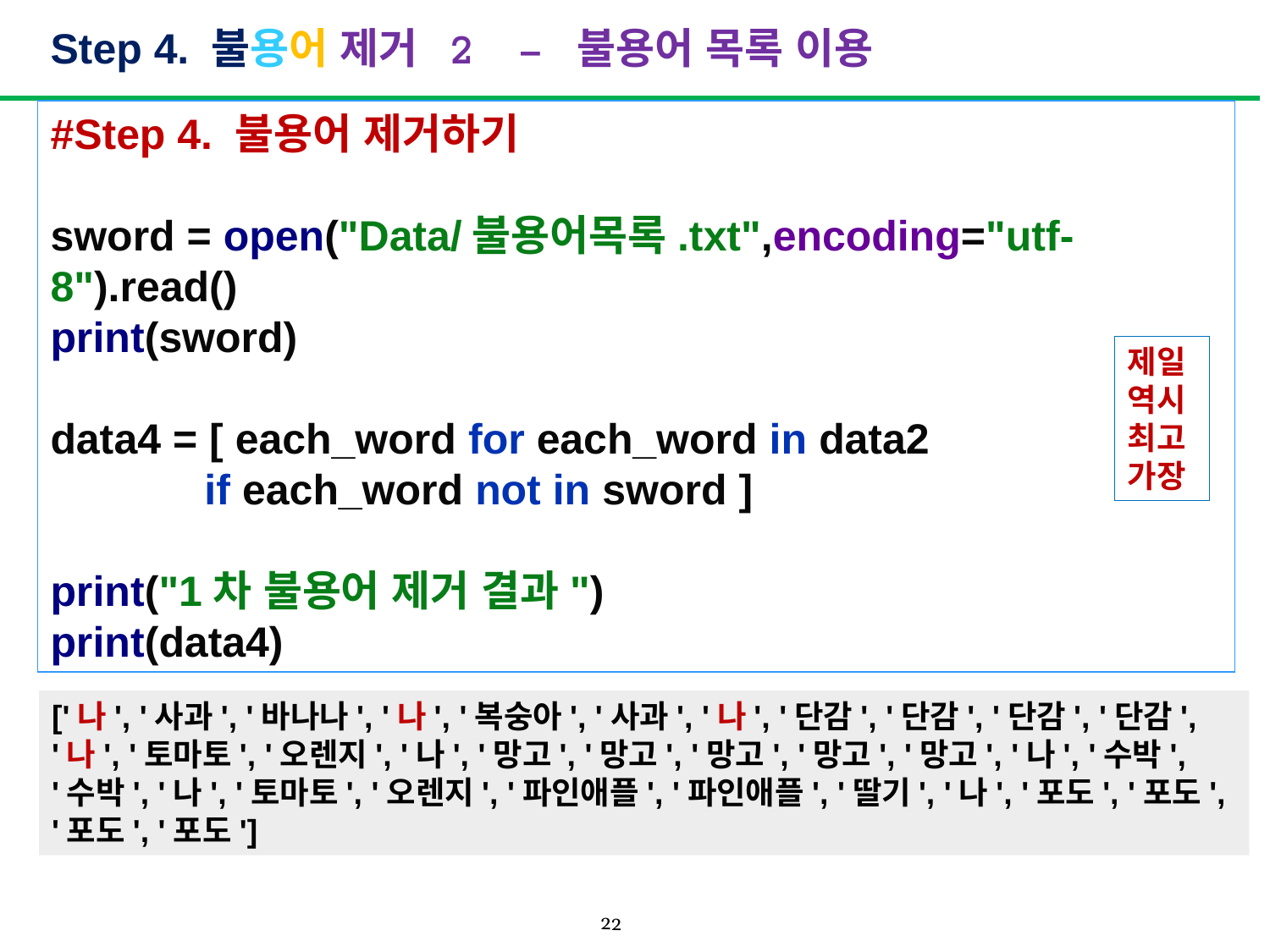

# Step 4. 불용어 제거  2  - 불용어 목록 이용
#Step 4. 불용어 제거하기
sword = open("Data/불용어목록.txt",encoding="utf-8").read()
print(sword)
data4 = [ each_word for each_word in data2
             if each_word not in sword ]
print("1차 불용어 제거 결과")
print(data4)
제일
역시
최고
가장
['나', '사과', '바나나', '나', '복숭아', '사과', '나', '단감', '단감', '단감', '단감', '나', '토마토', '오렌지', '나', '망고', '망고', '망고', '망고', '망고', '나', '수박', '수박', '나', '토마토', '오렌지', '파인애플', '파인애플', '딸기', '나', '포도', '포도', '포도', '포도']
22